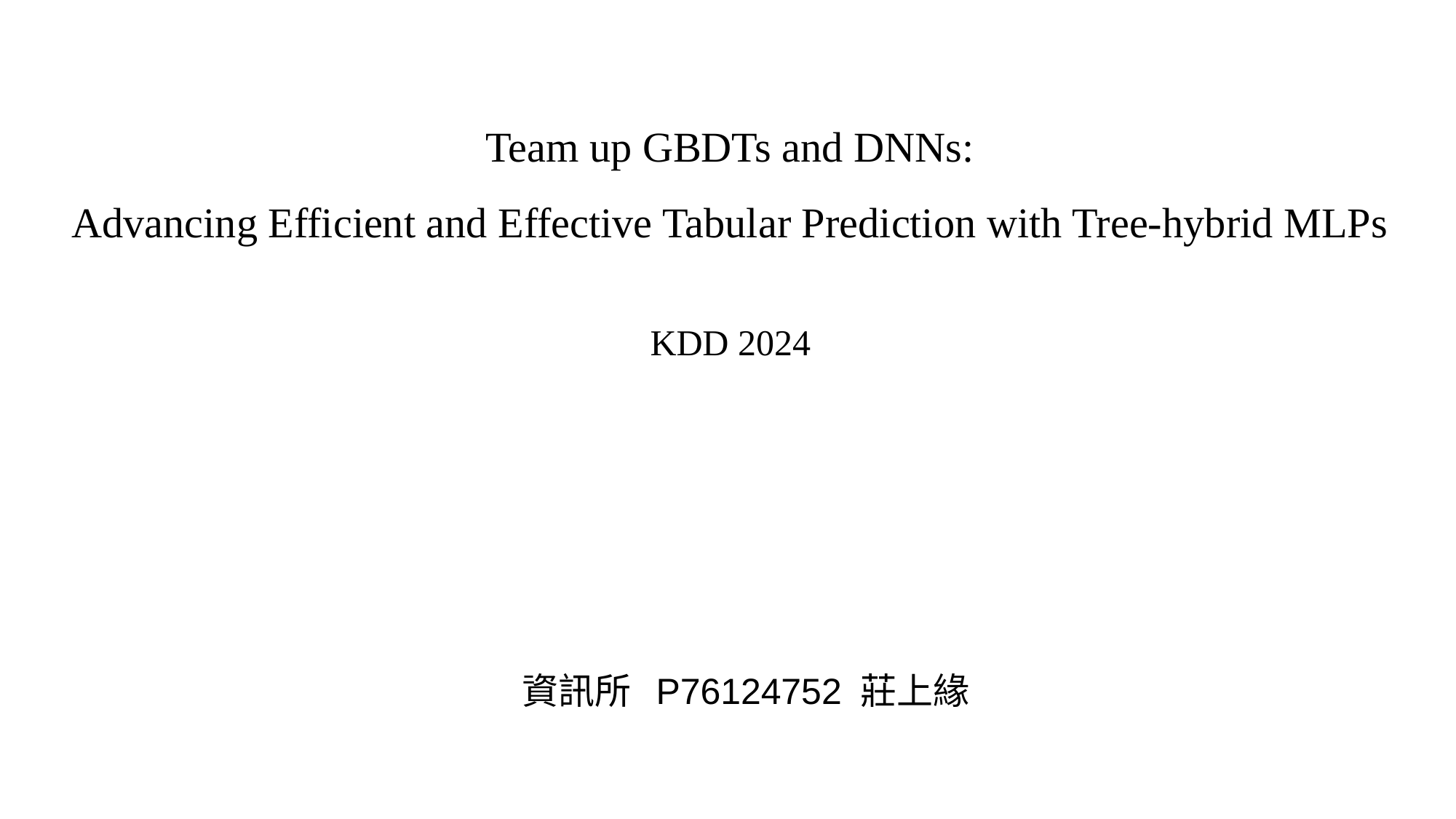

# Team up GBDTs and DNNs: Advancing Efficient and Effective Tabular Prediction with Tree-hybrid MLPs
KDD 2024
資訊所  P76124752 莊上緣